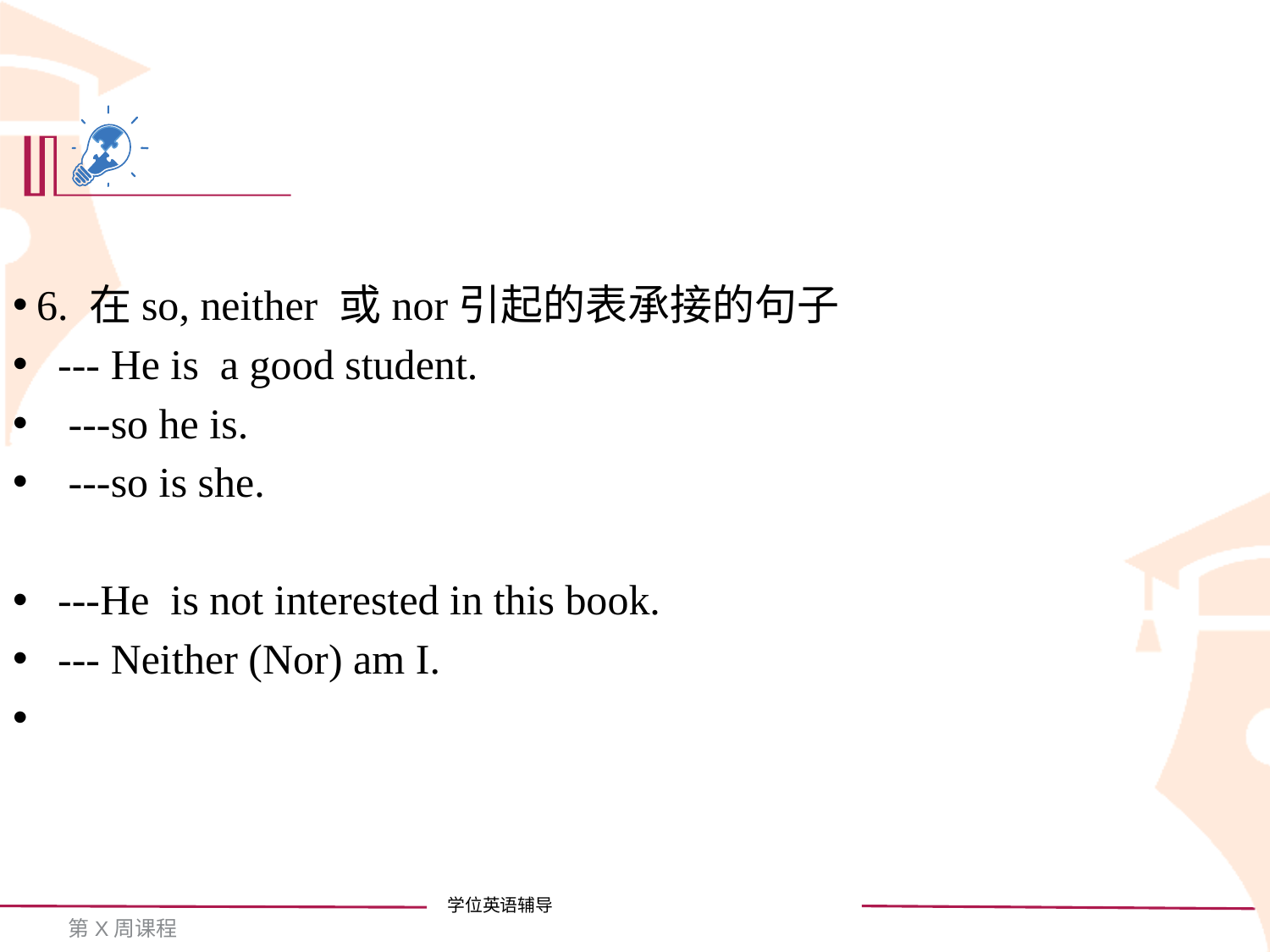

6. 在so, neither 或nor引起的表承接的句子
  --- He is  a good student.
   ---so he is.
   ---so is she.

  ---He  is not interested in this book.
  --- Neither (Nor) am I.